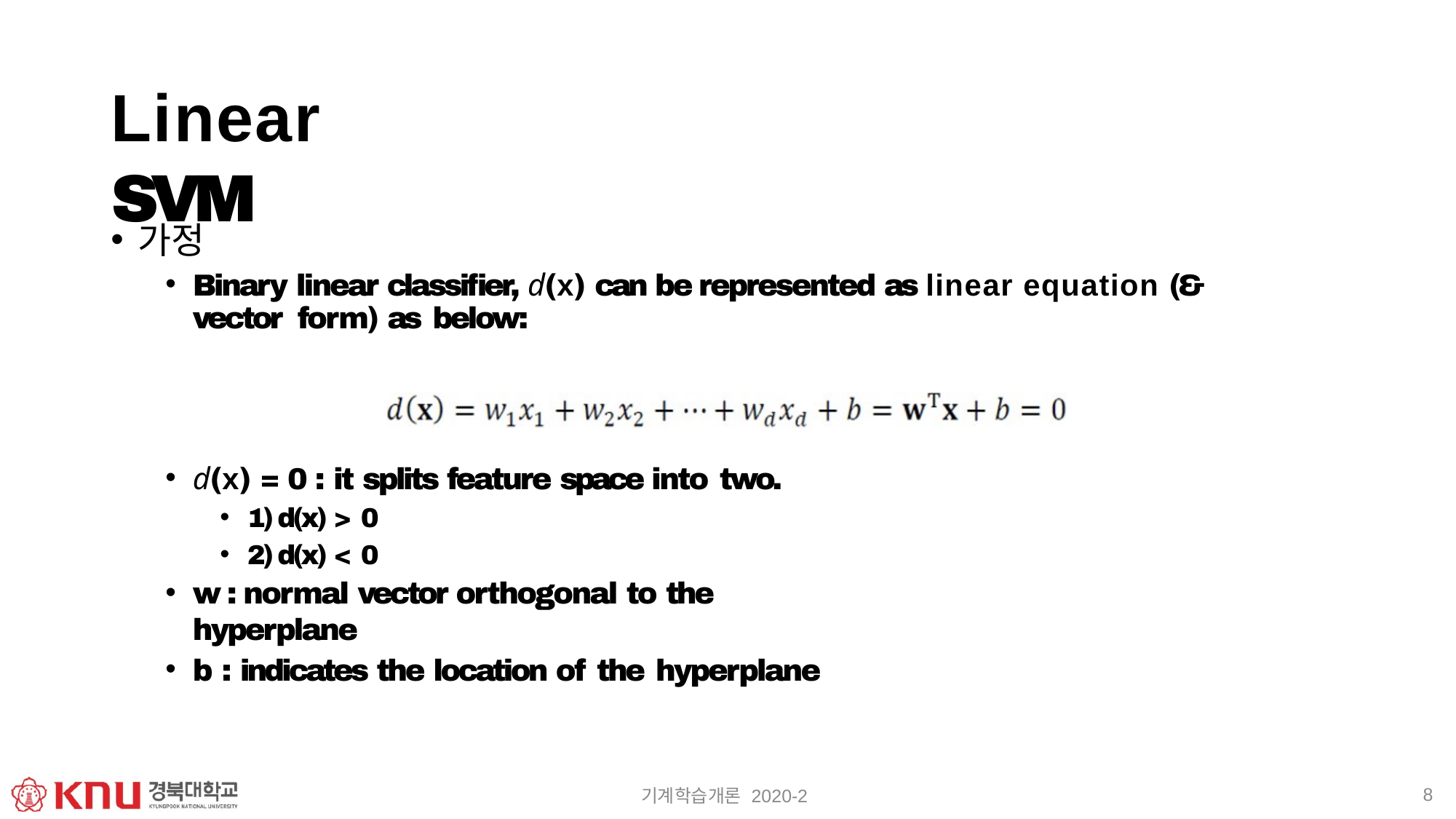

# Linear SVM
가정
Binary linear classifier, d(x) can be represented as linear equation (& vector  form) as below:

d(x) = 0 : it splits feature space into two.
1) d(x) > 0
2) d(x) < 0
w : normal vector orthogonal to the hyperplane
b : indicates the location of the hyperplane
8
기계학습개론 2020-2